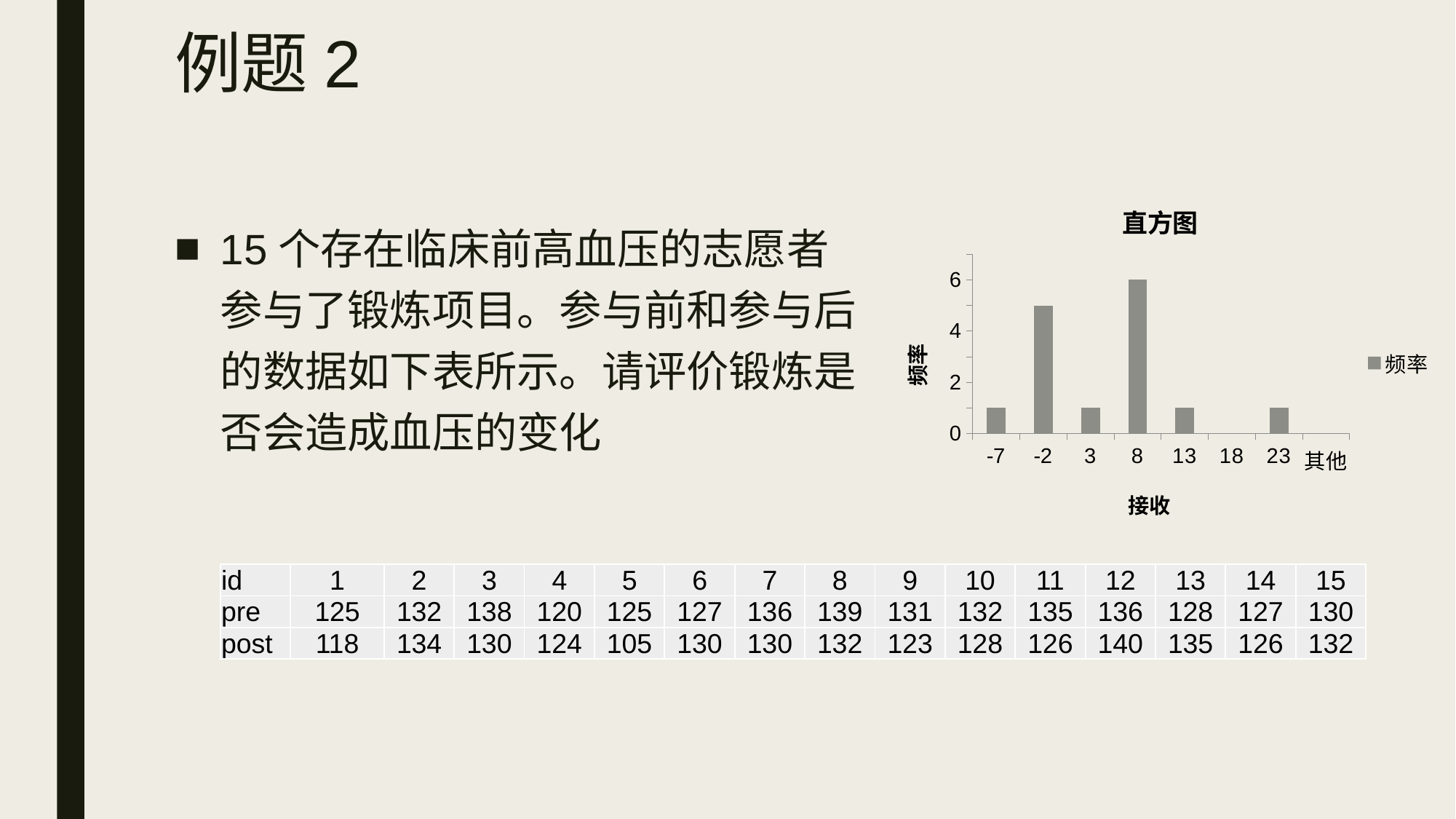

# 例题2

### Chart: 直方图

| Category |  |
|---|---|
| -7 | 1.0 |
| -2 | 5.0 |
| 3 | 1.0 |
| 8 | 6.0 |
| 13 | 1.0 |
| 18 | 0.0 |
| 23 | 1.0 |
| 其他 | 0.0 |
15个存在临床前高血压的志愿者参与了锻炼项目。参与前和参与后的数据如下表所示。请评价锻炼是否会造成血压的变化
| id | 1 | 2 | 3 | 4 | 5 | 6 | 7 | 8 | 9 | 10 | 11 | 12 | 13 | 14 | 15 |
| --- | --- | --- | --- | --- | --- | --- | --- | --- | --- | --- | --- | --- | --- | --- | --- |
| pre | 125 | 132 | 138 | 120 | 125 | 127 | 136 | 139 | 131 | 132 | 135 | 136 | 128 | 127 | 130 |
| post | 118 | 134 | 130 | 124 | 105 | 130 | 130 | 132 | 123 | 128 | 126 | 140 | 135 | 126 | 132 |